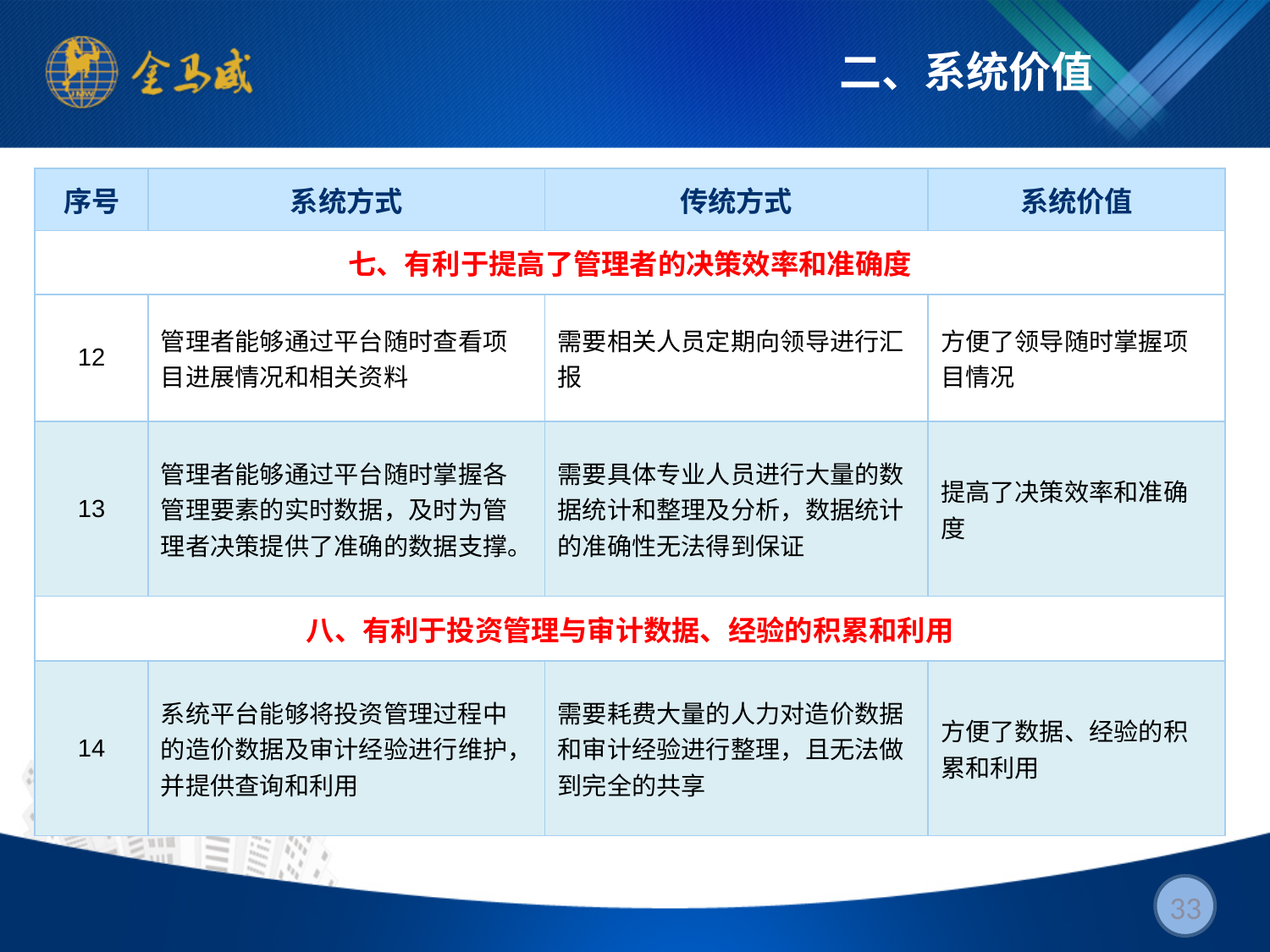

# 二、系统价值
| 序号 | 系统方式 | 传统方式 | 系统价值 |
| --- | --- | --- | --- |
| 七、有利于提高了管理者的决策效率和准确度 |  |  |  |
| 12 | 管理者能够通过平台随时查看项目进展情况和相关资料 | 需要相关人员定期向领导进行汇报 | 方便了领导随时掌握项目情况 |
| 13 | 管理者能够通过平台随时掌握各管理要素的实时数据，及时为管理者决策提供了准确的数据支撑。 | 需要具体专业人员进行大量的数据统计和整理及分析，数据统计的准确性无法得到保证 | 提高了决策效率和准确度 |
| 八、有利于投资管理与审计数据、经验的积累和利用 |  |  |  |
| 14 | 系统平台能够将投资管理过程中的造价数据及审计经验进行维护，并提供查询和利用 | 需要耗费大量的人力对造价数据和审计经验进行整理，且无法做到完全的共享 | 方便了数据、经验的积累和利用 |
33